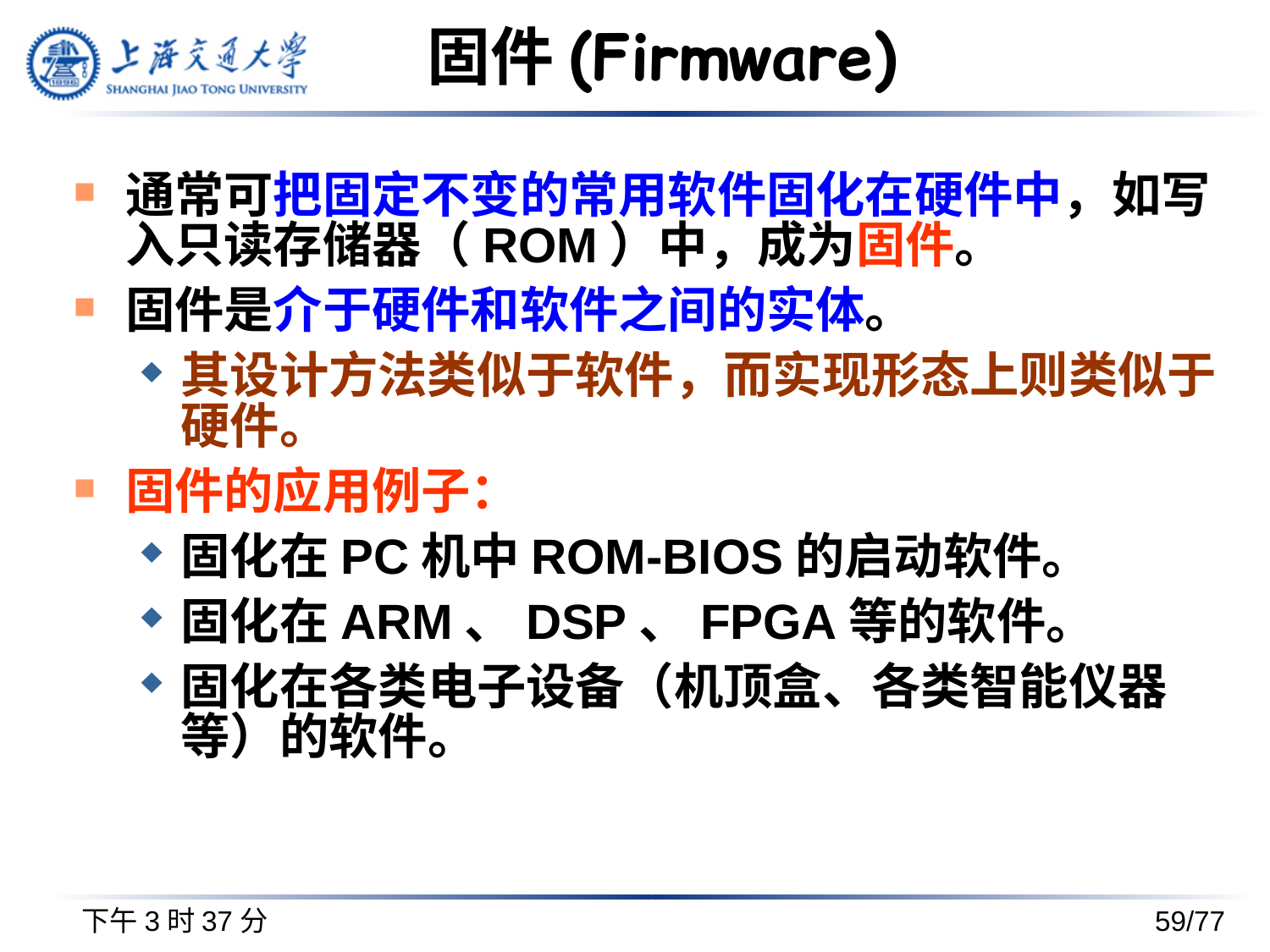

# 固件(Firmware)
通常可把固定不变的常用软件固化在硬件中，如写入只读存储器（ROM）中，成为固件。
固件是介于硬件和软件之间的实体。
其设计方法类似于软件，而实现形态上则类似于硬件。
固件的应用例子：
固化在PC机中ROM-BIOS的启动软件。
固化在ARM、DSP、FPGA等的软件。
固化在各类电子设备（机顶盒、各类智能仪器等）的软件。
下午3时37分
59/77